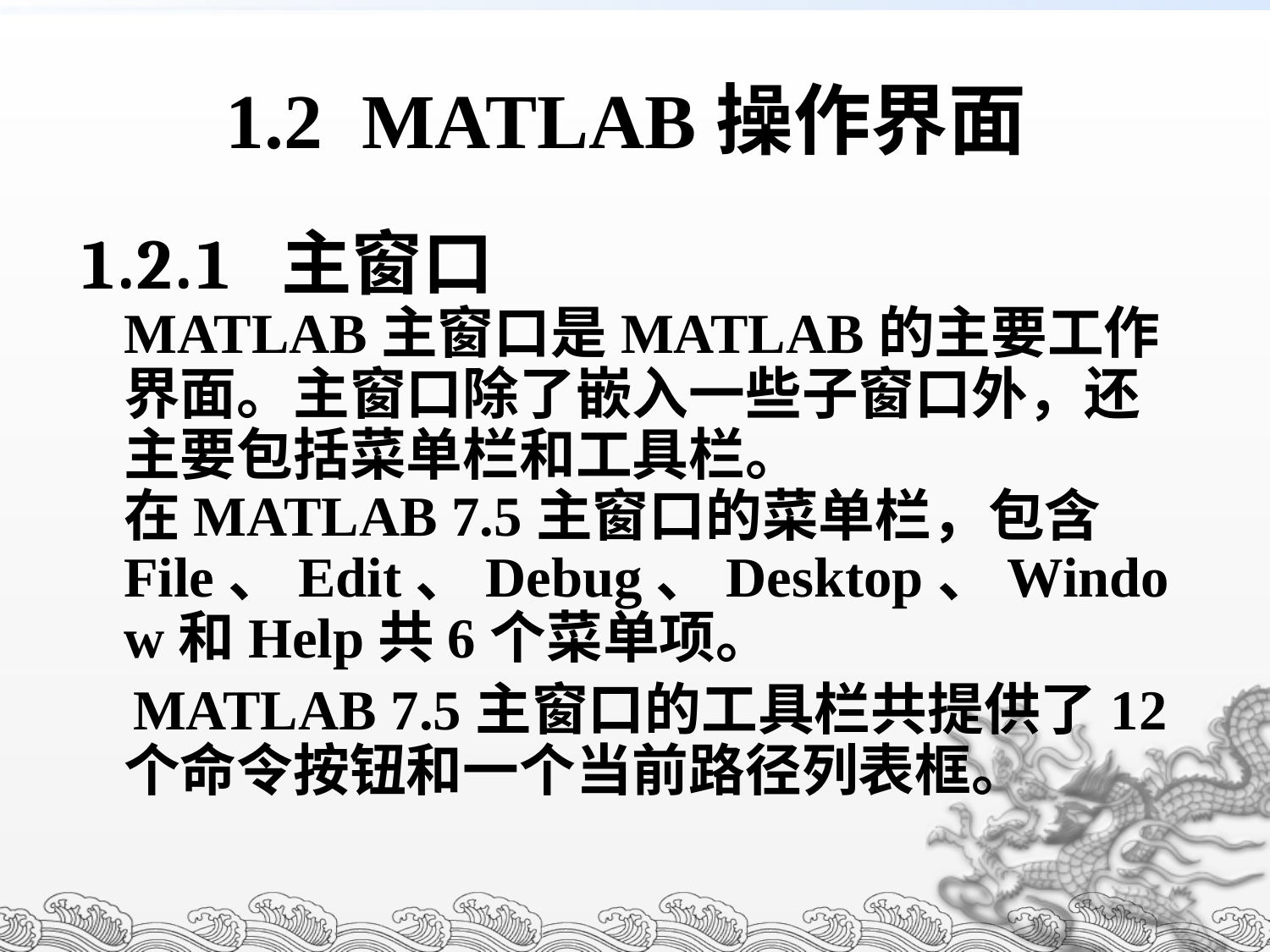

# 1.2  MATLAB操作界面
1.2.1  主窗口
MATLAB主窗口是MATLAB的主要工作界面。主窗口除了嵌入一些子窗口外，还主要包括菜单栏和工具栏。
在MATLAB 7.5主窗口的菜单栏，包含File、Edit、Debug、Desktop、Window和Help共6个菜单项。
    MATLAB 7.5主窗口的工具栏共提供了12个命令按钮和一个当前路径列表框。